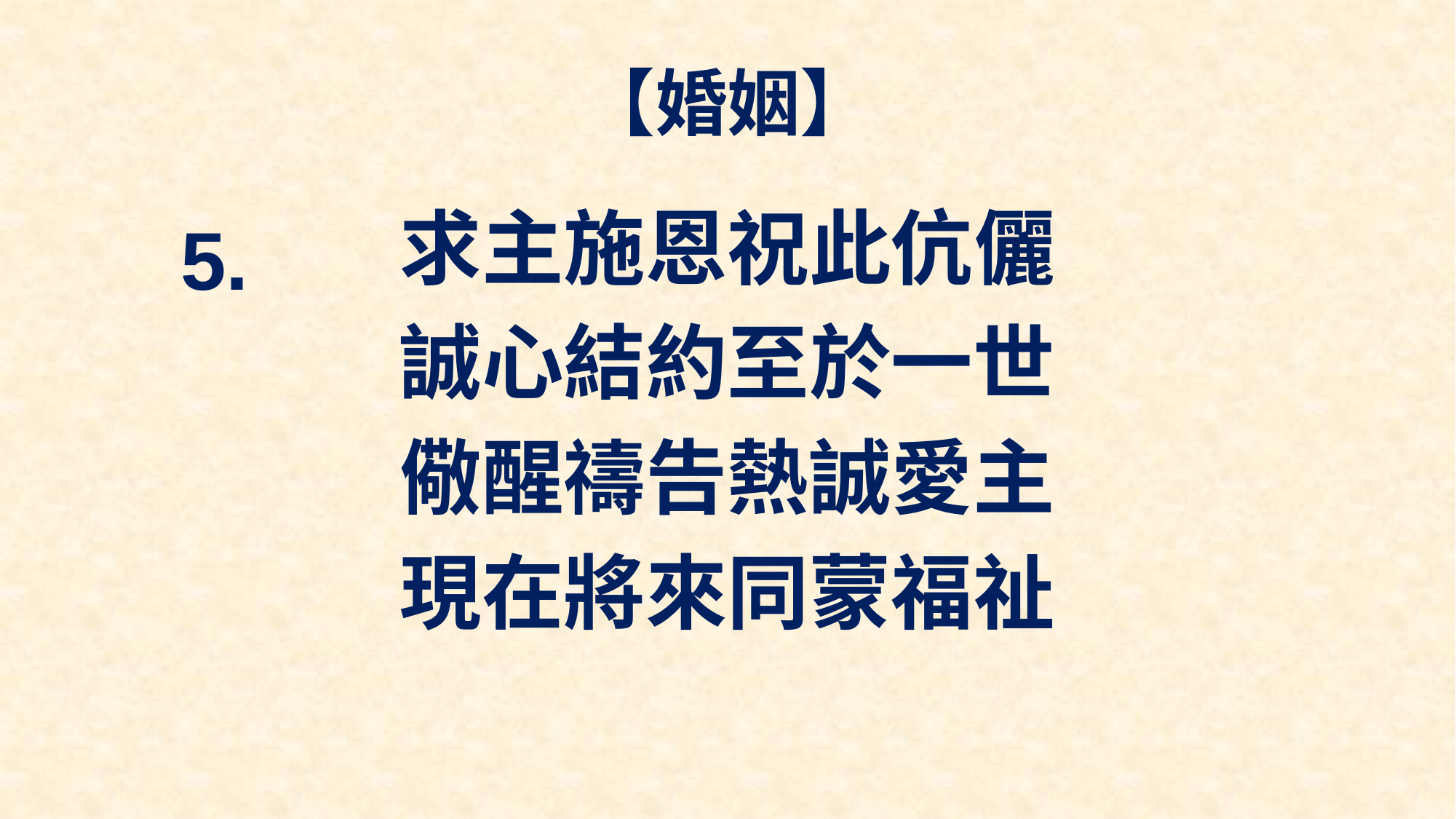

# 【婚姻】
求主施恩祝此伉儷
誠心結約至於一世
儆醒禱告熱誠愛主
現在將來同蒙福祉
5.